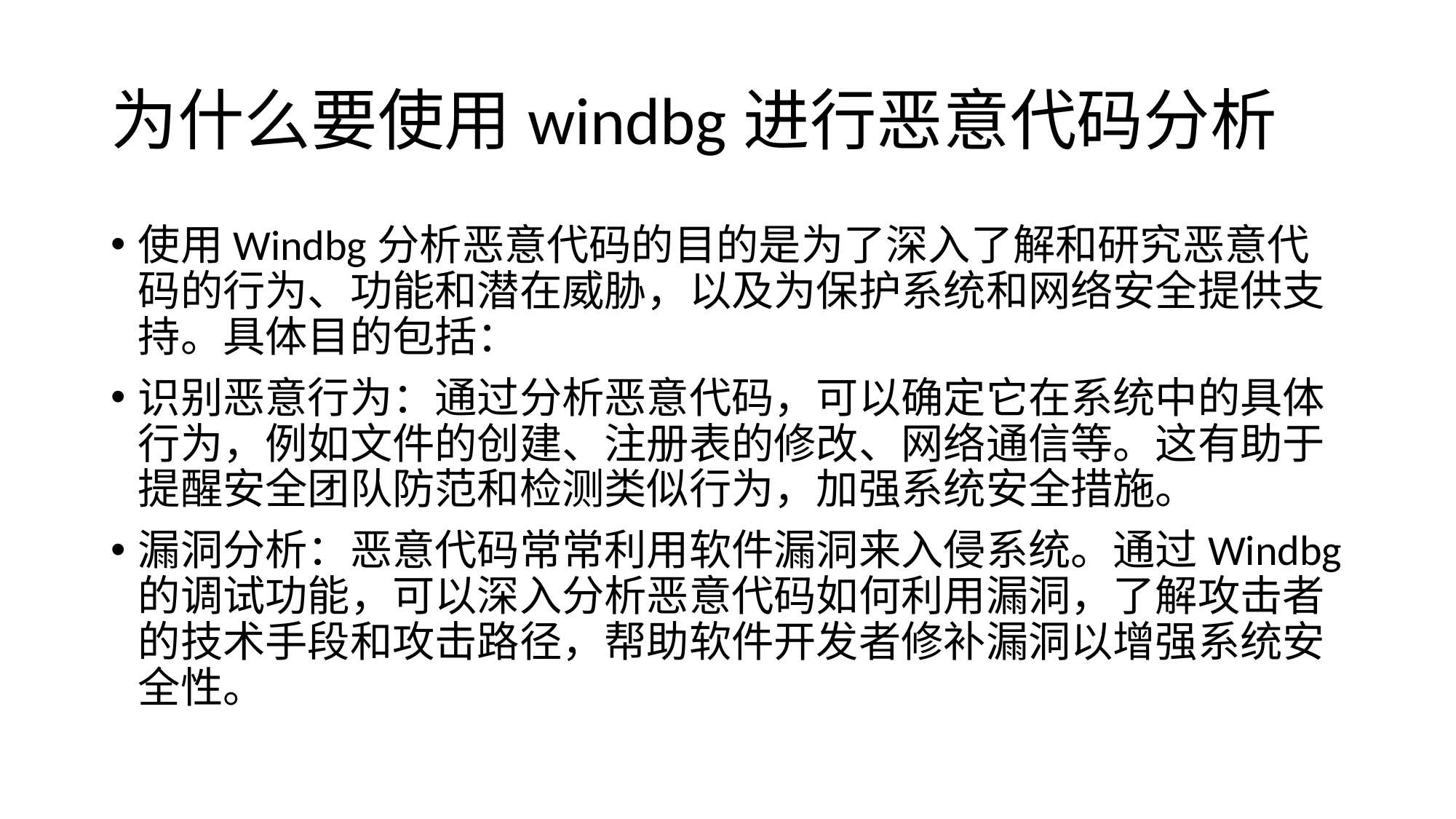

# 为什么要使用windbg进行恶意代码分析
使用Windbg分析恶意代码的目的是为了深入了解和研究恶意代码的行为、功能和潜在威胁，以及为保护系统和网络安全提供支持。具体目的包括：
识别恶意行为：通过分析恶意代码，可以确定它在系统中的具体行为，例如文件的创建、注册表的修改、网络通信等。这有助于提醒安全团队防范和检测类似行为，加强系统安全措施。
漏洞分析：恶意代码常常利用软件漏洞来入侵系统。通过Windbg的调试功能，可以深入分析恶意代码如何利用漏洞，了解攻击者的技术手段和攻击路径，帮助软件开发者修补漏洞以增强系统安全性。